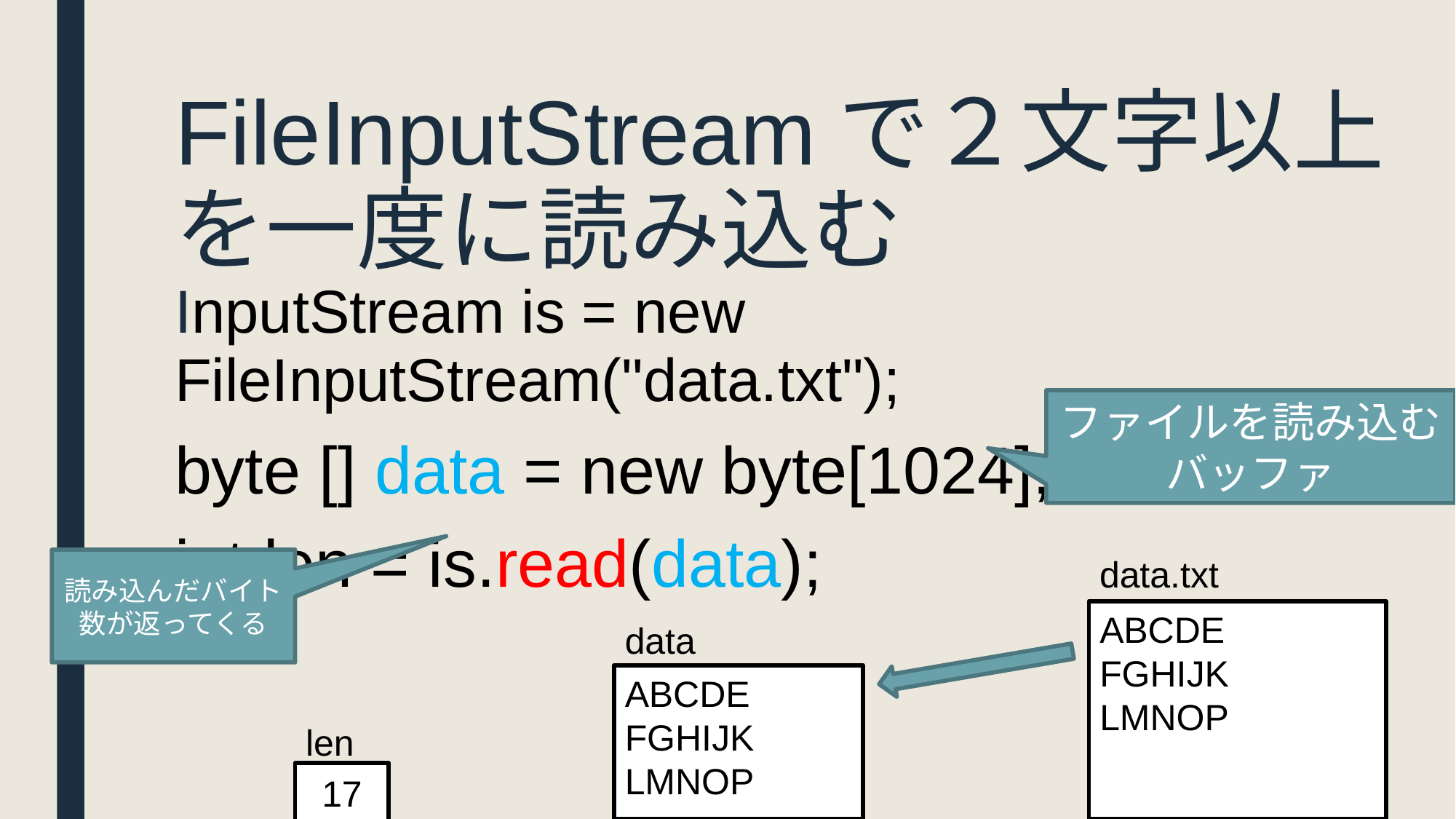

# FileInputStreamで２文字以上を一度に読み込む
InputStream is = new FileInputStream("data.txt");
byte [] data = new byte[1024];
int len = is.read(data);

ファイルを読み込むバッファ
data.txt
読み込んだバイト数が返ってくる
ABCDE
FGHIJK
LMNOP
data

ABCDE
FGHIJK
LMNOP
len
17